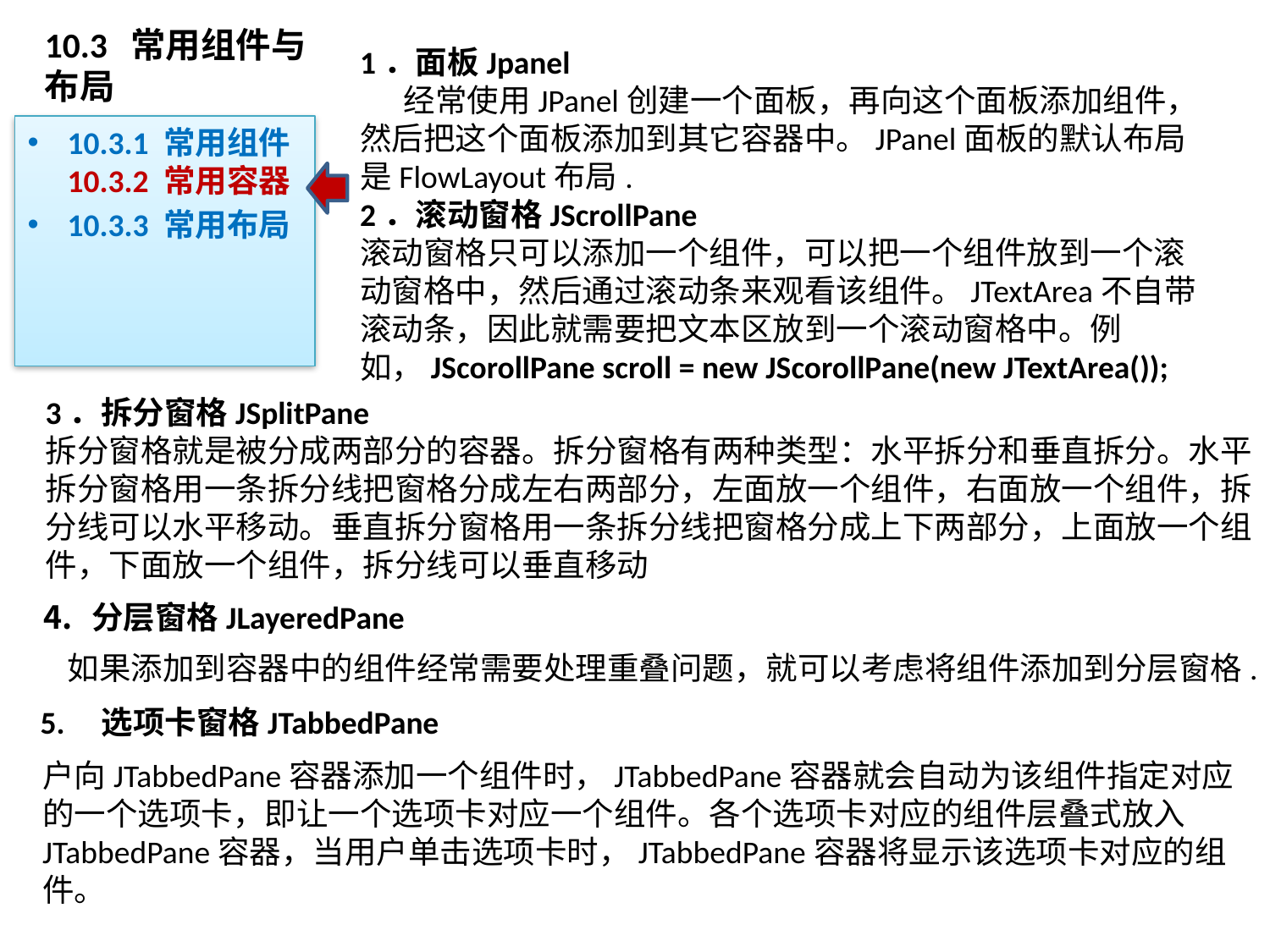

# 10.3  常用组件与布局
1．面板Jpanel
     经常使用JPanel创建一个面板，再向这个面板添加组件，然后把这个面板添加到其它容器中。JPanel面板的默认布局是FlowLayout布局.
2．滚动窗格JScrollPane
滚动窗格只可以添加一个组件，可以把一个组件放到一个滚动窗格中，然后通过滚动条来观看该组件。JTextArea不自带滚动条，因此就需要把文本区放到一个滚动窗格中。例如，JScorollPane scroll = new JScorollPane(new JTextArea());

10.3.1 常用组件10.3.2 常用容器
10.3.3 常用布局

3．拆分窗格JSplitPane
拆分窗格就是被分成两部分的容器。拆分窗格有两种类型：水平拆分和垂直拆分。水平拆分窗格用一条拆分线把窗格分成左右两部分，左面放一个组件，右面放一个组件，拆分线可以水平移动。垂直拆分窗格用一条拆分线把窗格分成上下两部分，上面放一个组件，下面放一个组件，拆分线可以垂直移动
分层窗格JLayeredPane
如果添加到容器中的组件经常需要处理重叠问题，就可以考虑将组件添加到分层窗格.
5.    选项卡窗格JTabbedPane
户向JTabbedPane容器添加一个组件时，JTabbedPane容器就会自动为该组件指定对应的一个选项卡，即让一个选项卡对应一个组件。各个选项卡对应的组件层叠式放入JTabbedPane容器，当用户单击选项卡时，JTabbedPane容器将显示该选项卡对应的组件。